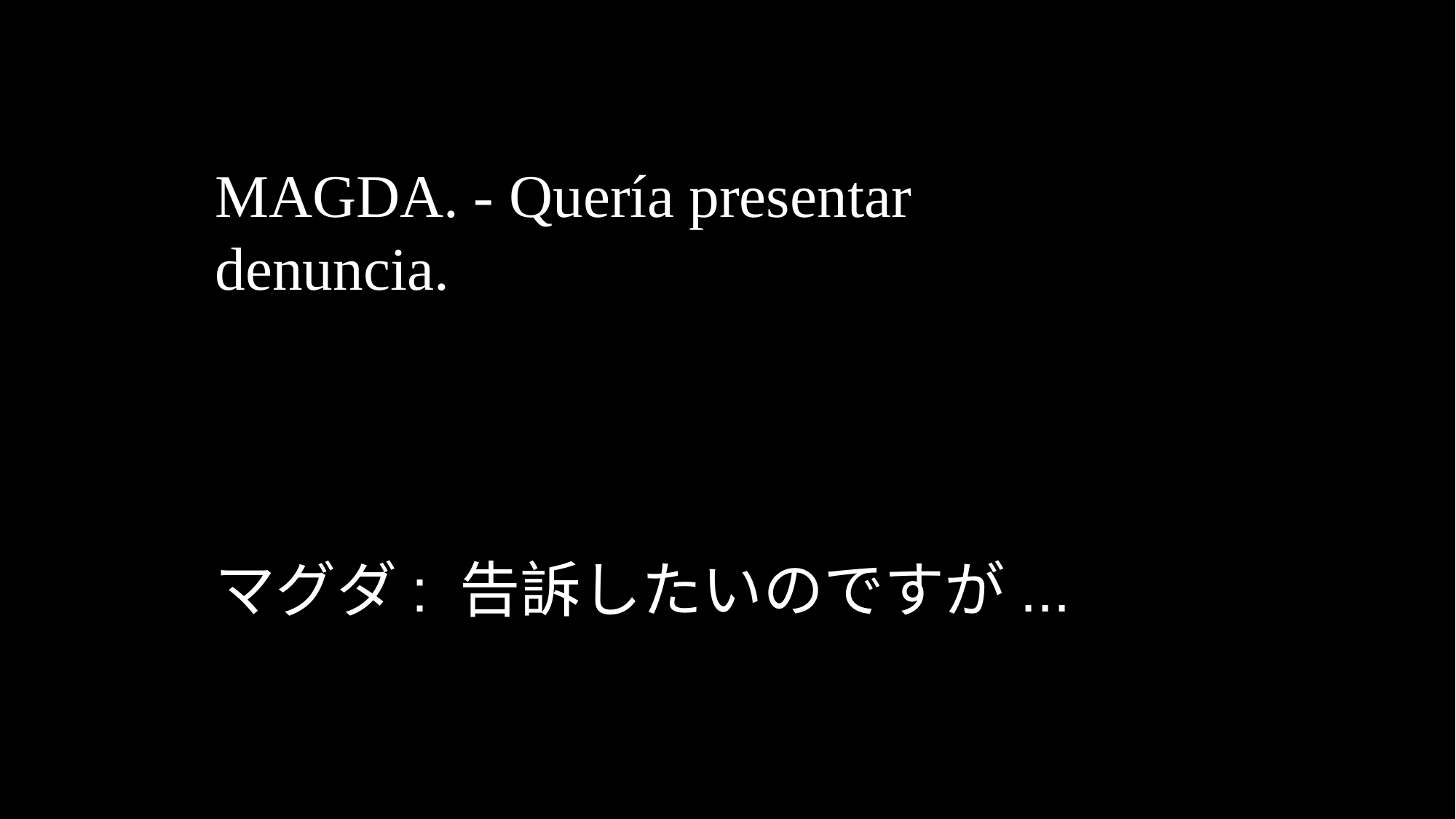

MAGDA. - Quería presentar denuncia.

マグダ: 告訴したいのですが...